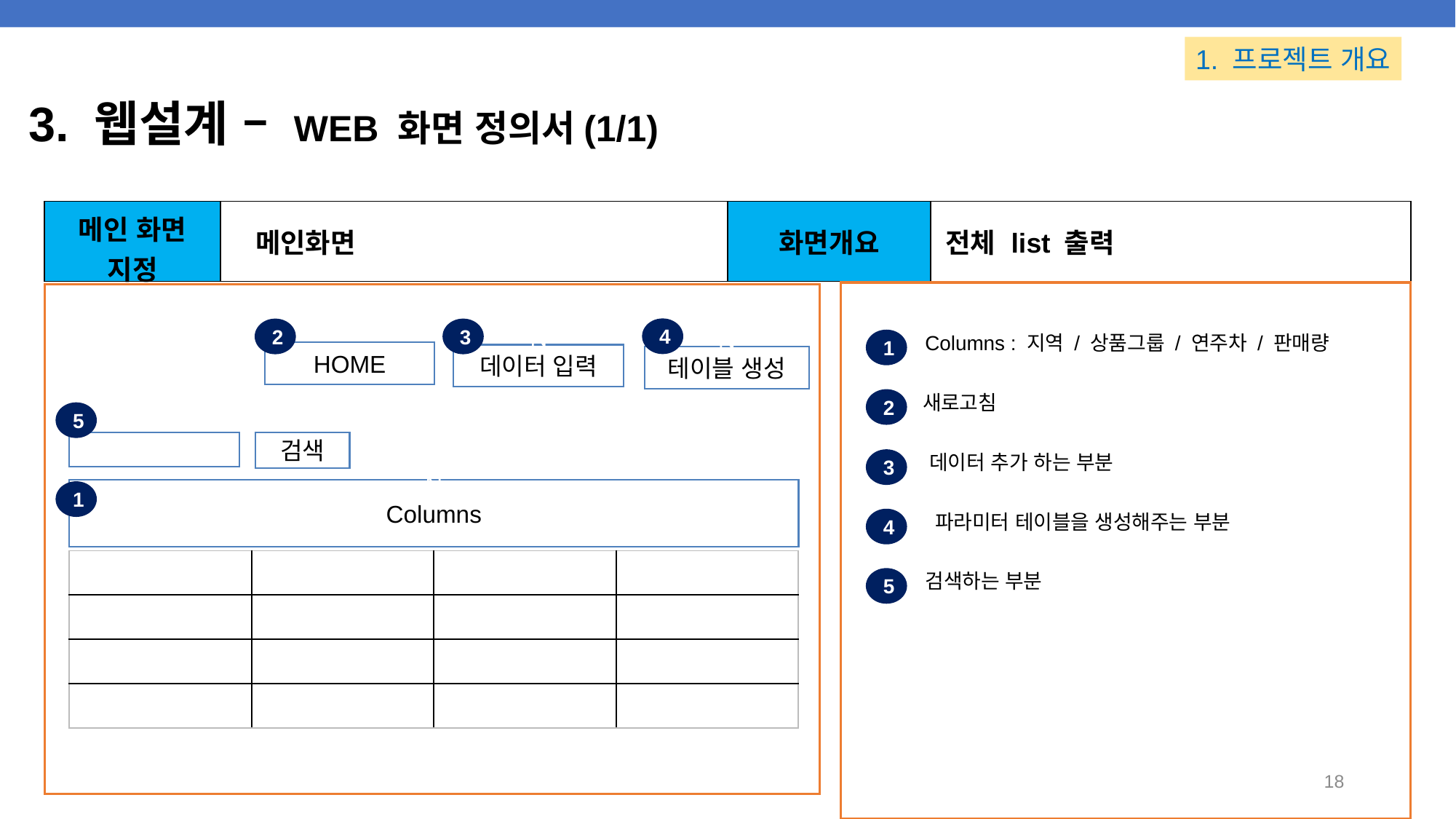

1. 프로젝트 개요
# 3. 웹설계 – WEB 화면 정의서(1/1)
| 메인 화면 지정 | 메인화면 | 화면개요 | 전체 list 출력 |
| --- | --- | --- | --- |

4
2
3
Columns : 지역 / 상품그룹 / 연주차 / 판매량
1
HOME
N
데이터 입력

N
테이블 생성

새로고침
2
5

검색
데이터 추가 하는 부분
3
N
Columns

1
파라미터 테이블을 생성해주는 부분
4
|  |  |  |  |
| --- | --- | --- | --- |
|  |  |  |  |
|  |  |  |  |
|  |  |  |  |
검색하는 부분
5
18